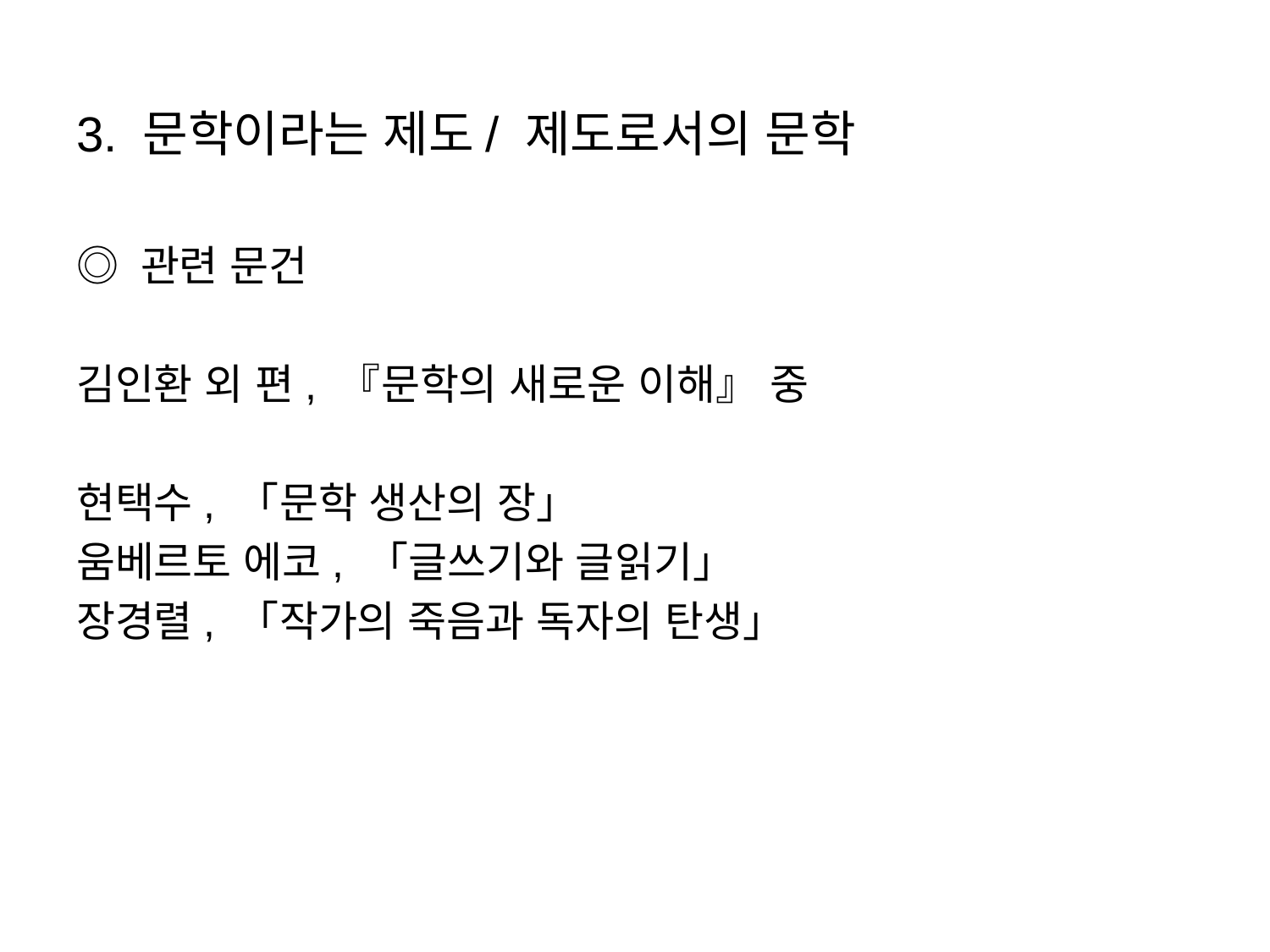

3. 문학이라는 제도/ 제도로서의 문학

◎ 관련 문건

김인환 외 편, 『문학의 새로운 이해』 중

현택수, 「문학 생산의 장」
움베르토 에코, 「글쓰기와 글읽기」
장경렬, 「작가의 죽음과 독자의 탄생」